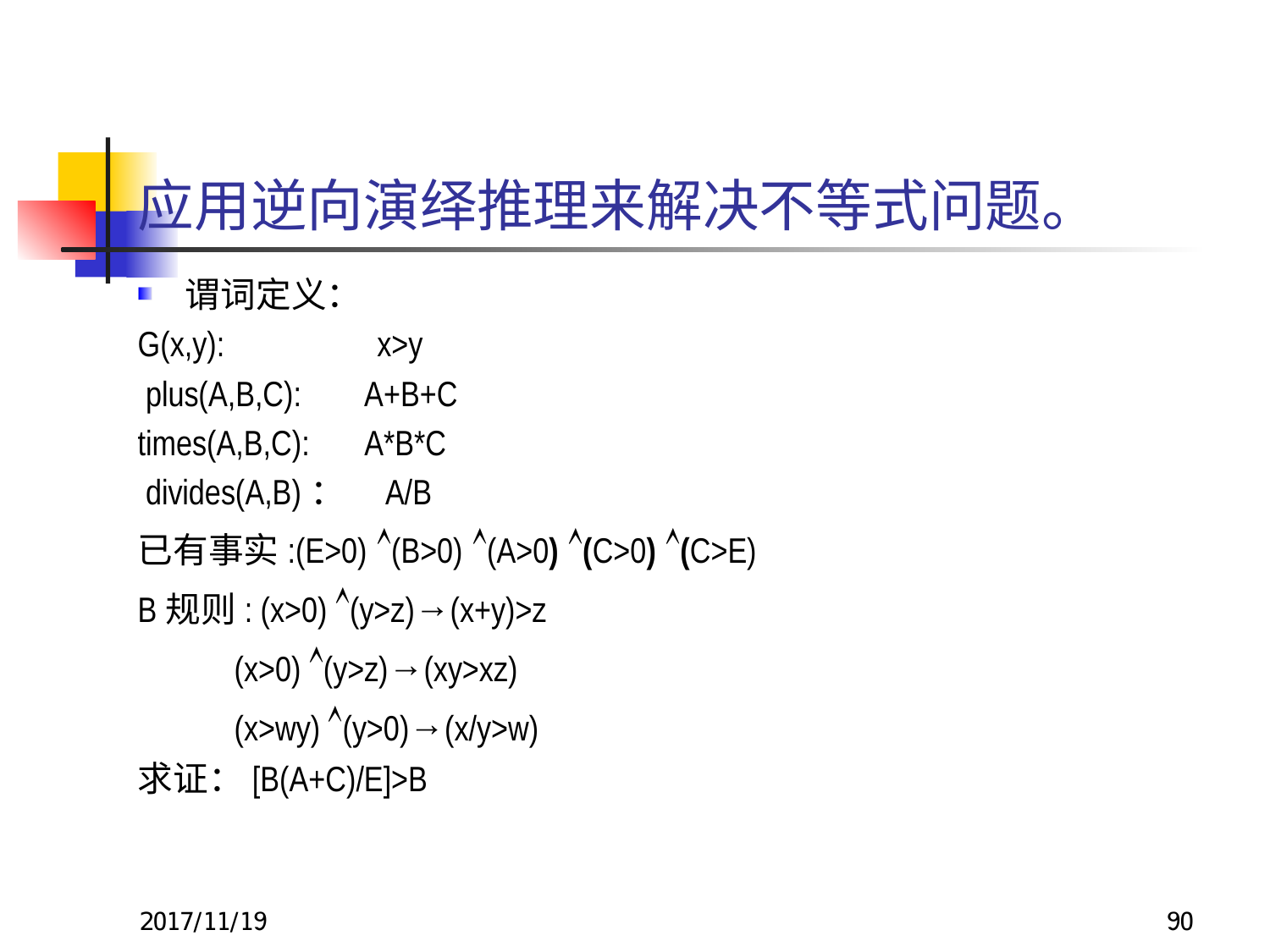

# 应用逆向演绎推理来解决不等式问题。
谓词定义：
G(x,y):                   x>y
 plus(A,B,C):        A+B+C
times(A,B,C):       A*B*C
 divides(A,B)：    A/B
已有事实:(E>0) ∧(B>0) ∧(A>0) ∧(C>0) ∧(C>E)
B规则: (x>0) ∧(y>z)→(x+y)>z
            (x>0) ∧(y>z)→(xy>xz)
            (x>wy) ∧(y>0)→(x/y>w)
求证：[B(A+C)/E]>B
2017/11/19
90